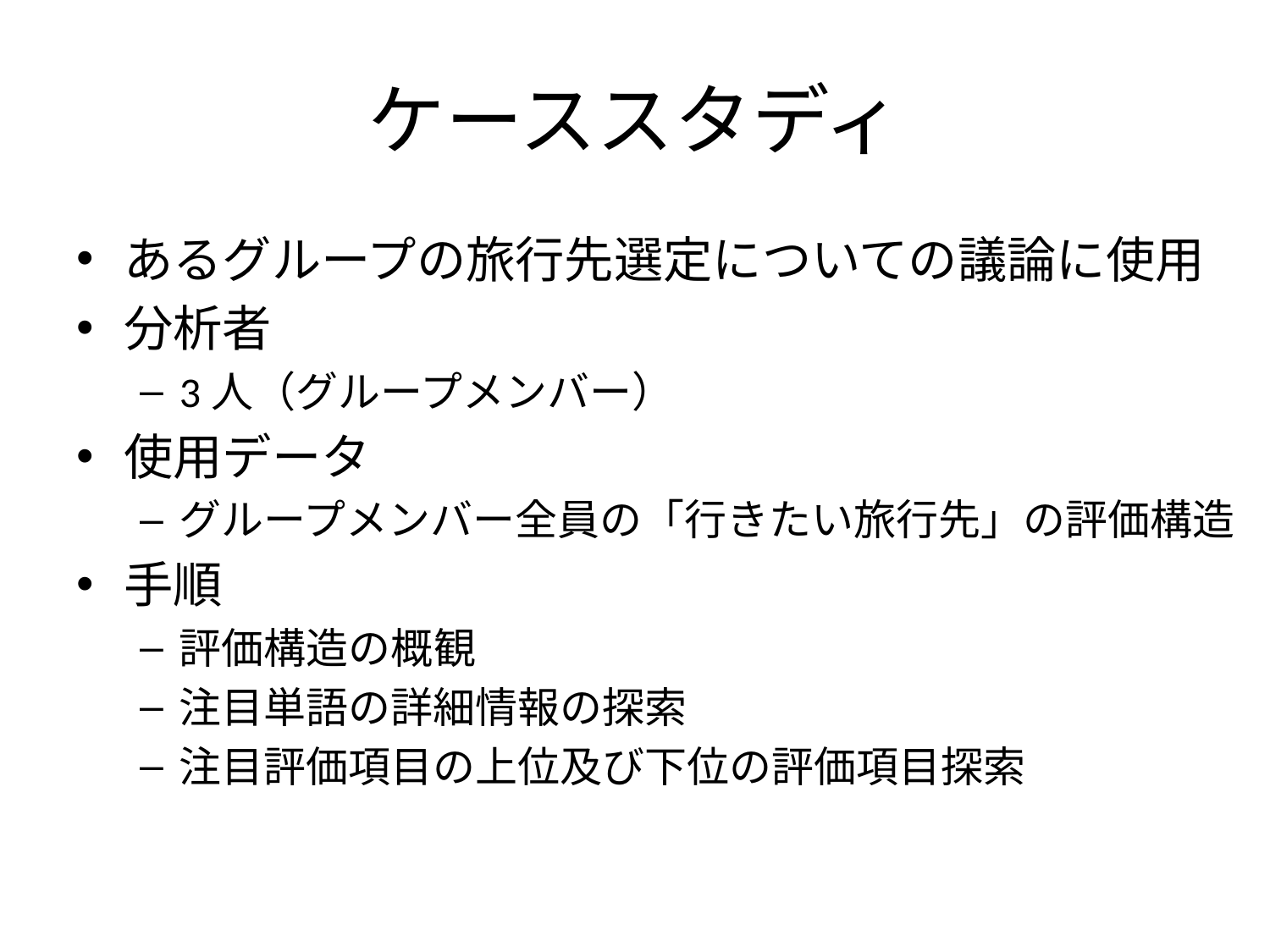

# ケーススタディ
あるグループの旅行先選定についての議論に使用
分析者
3人（グループメンバー）
使用データ
グループメンバー全員の「行きたい旅行先」の評価構造
手順
評価構造の概観
注目単語の詳細情報の探索
注目評価項目の上位及び下位の評価項目探索